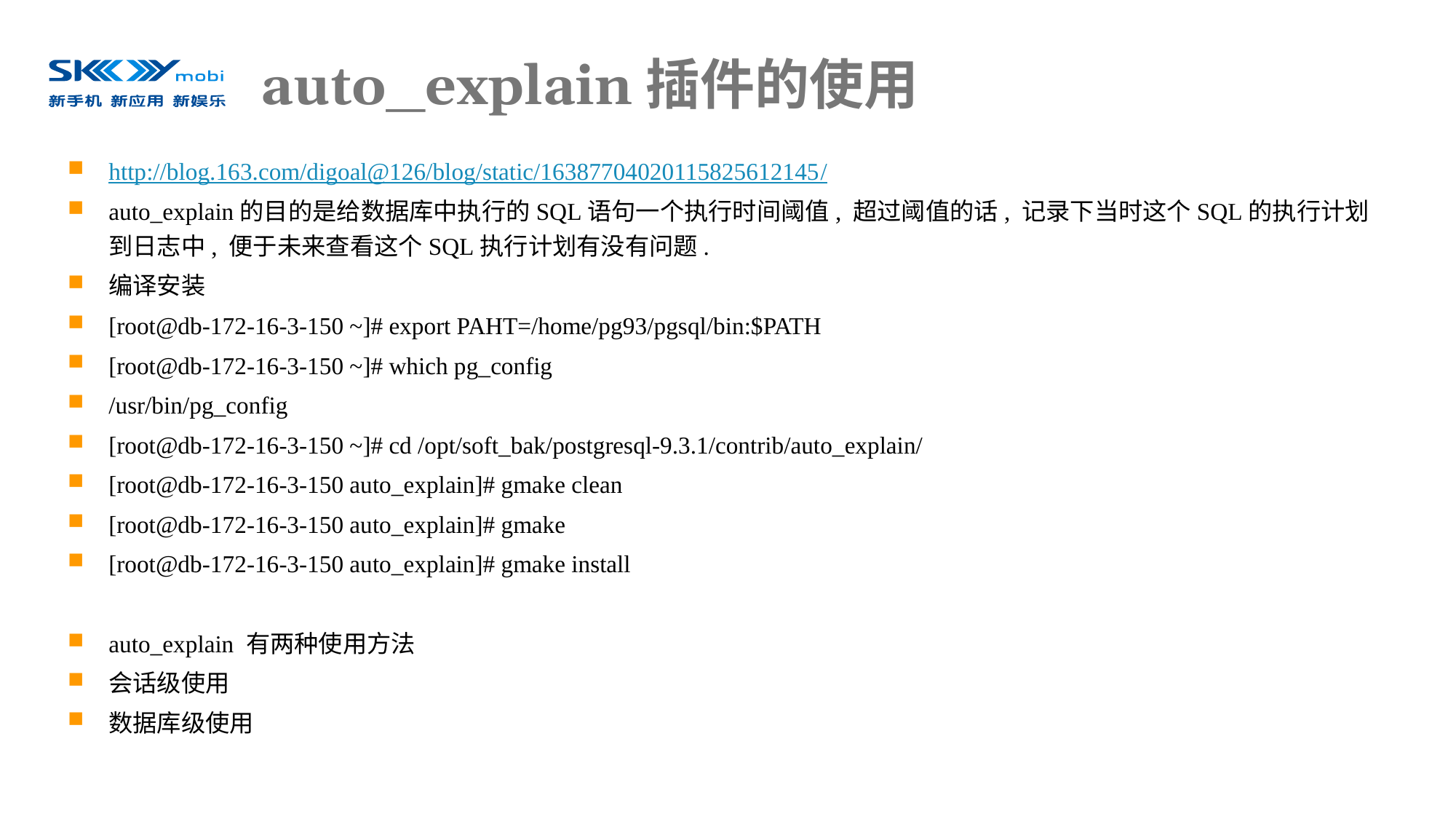

# auto_explain插件的使用
http://blog.163.com/digoal@126/blog/static/16387704020115825612145/
auto_explain的目的是给数据库中执行的SQL语句一个执行时间阈值, 超过阈值的话, 记录下当时这个SQL的执行计划到日志中, 便于未来查看这个SQL执行计划有没有问题.
编译安装
[root@db-172-16-3-150 ~]# export PAHT=/home/pg93/pgsql/bin:$PATH
[root@db-172-16-3-150 ~]# which pg_config
/usr/bin/pg_config
[root@db-172-16-3-150 ~]# cd /opt/soft_bak/postgresql-9.3.1/contrib/auto_explain/
[root@db-172-16-3-150 auto_explain]# gmake clean
[root@db-172-16-3-150 auto_explain]# gmake
[root@db-172-16-3-150 auto_explain]# gmake install

auto_explain 有两种使用方法
会话级使用
数据库级使用